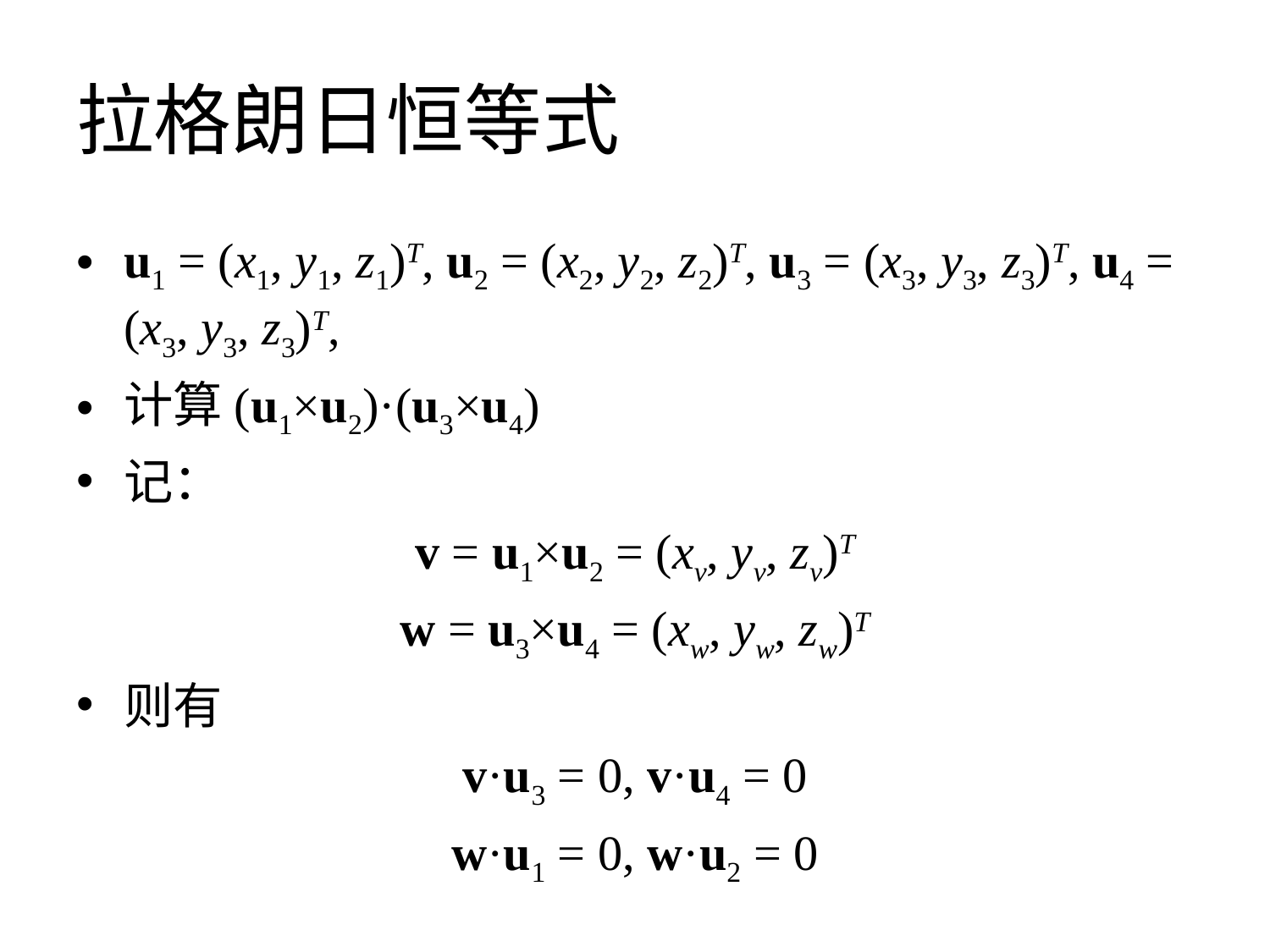

# 拉格朗日恒等式
u1 = (x1, y1, z1)T, u2 = (x2, y2, z2)T, u3 = (x3, y3, z3)T, u4 = (x3, y3, z3)T,
计算(u1×u2)·(u3×u4)
记：
v = u1×u2 = (xv, yv, zv)T
w = u3×u4 = (xw, yw, zw)T
则有
v·u3 = 0, v·u4 = 0
w·u1 = 0, w·u2 = 0